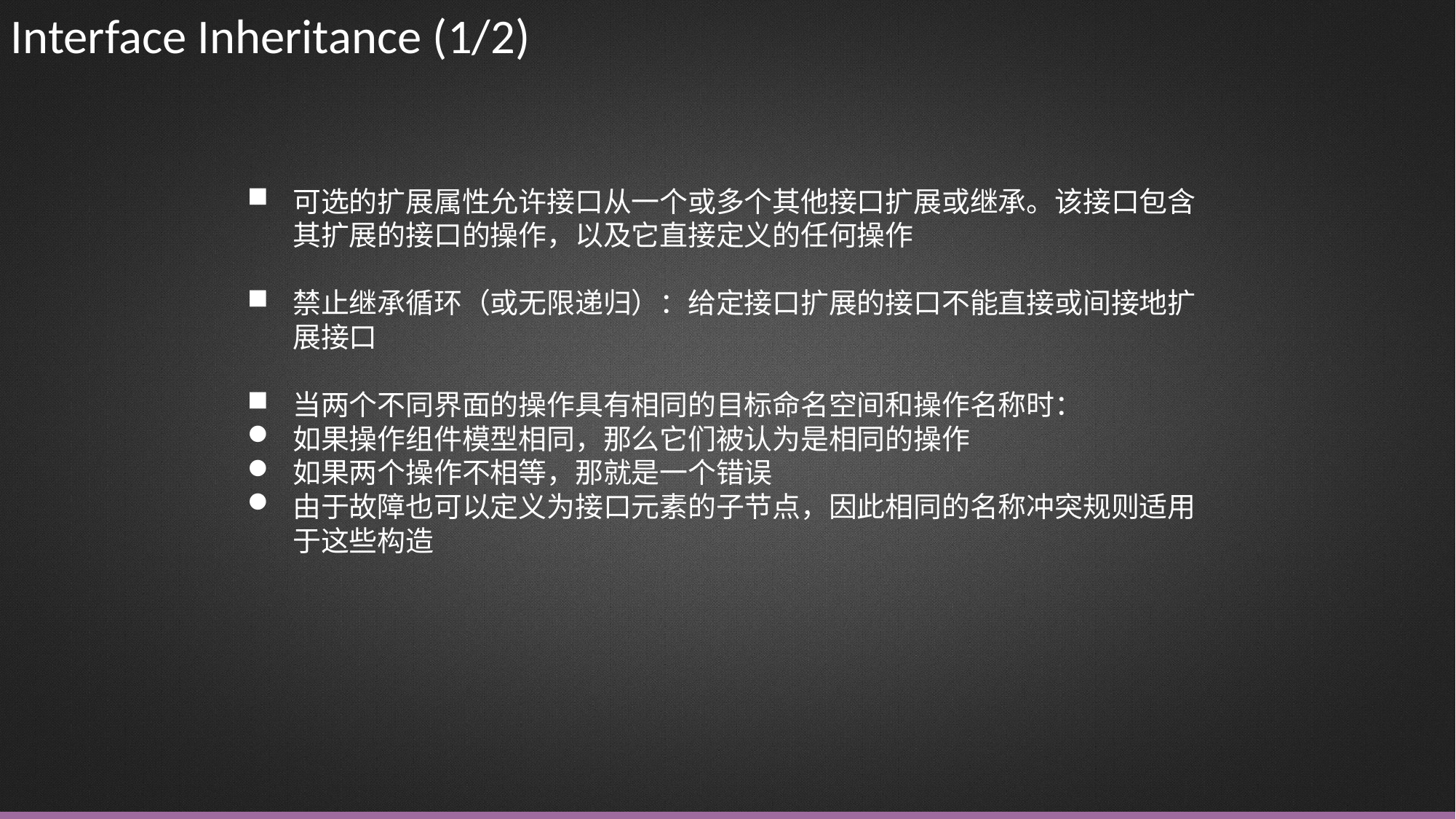

Interface Inheritance (1/2)

可选的扩展属性允许接口从一个或多个其他接口扩展或继承。该接口包含其扩展的接口的操作，以及它直接定义的任何操作

禁止继承循环（或无限递归）：给定接口扩展的接口不能直接或间接地扩展接口

当两个不同界面的操作具有相同的目标命名空间和操作名称时：
如果操作组件模型相同，那么它们被认为是相同的操作
如果两个操作不相等，那就是一个错误
由于故障也可以定义为接口元素的子节点，因此相同的名称冲突规则适用于这些构造